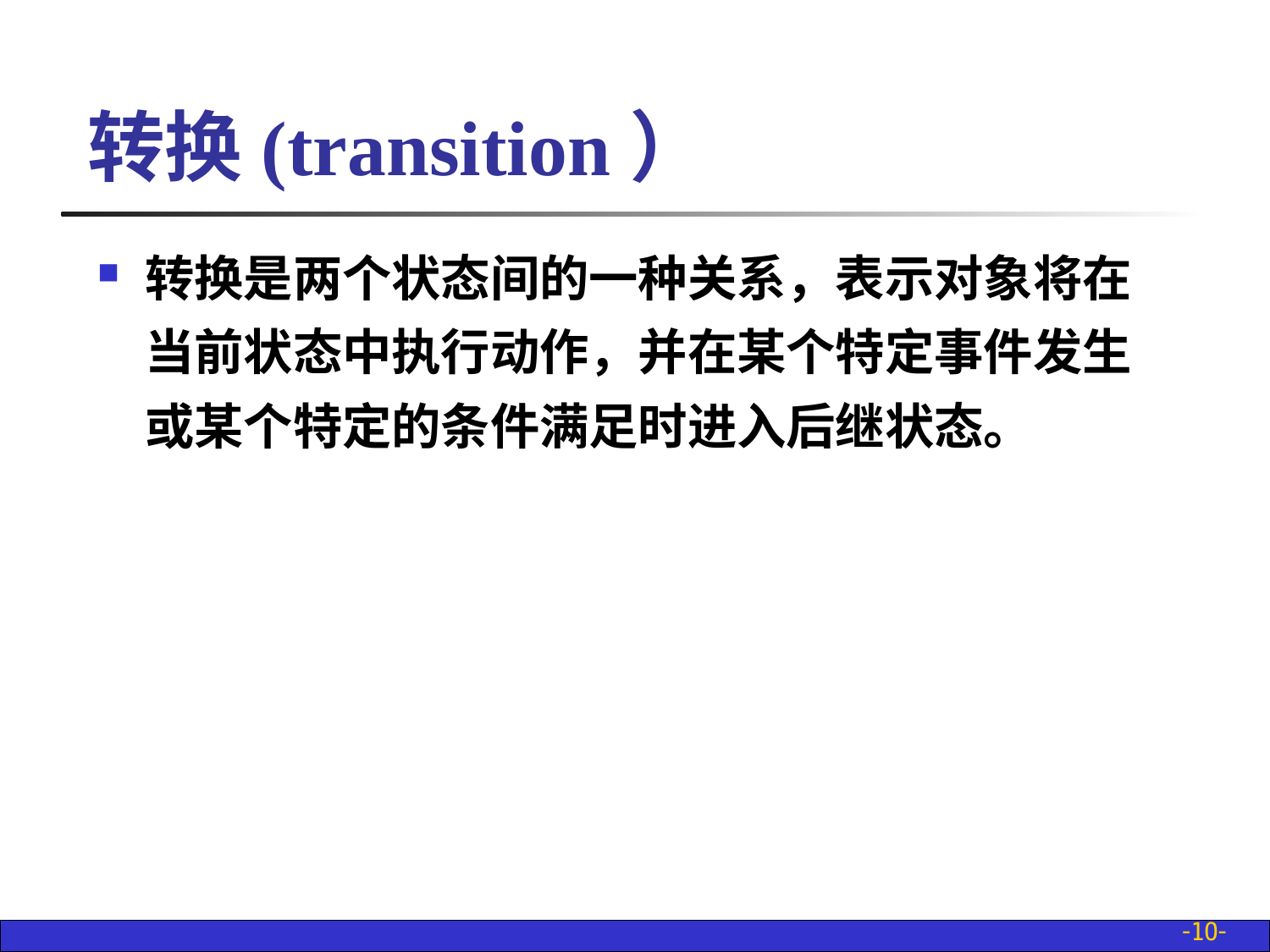

转换(transition）
转换是两个状态间的一种关系，表示对象将在当前状态中执行动作，并在某个特定事件发生或某个特定的条件满足时进入后继状态。

-10-